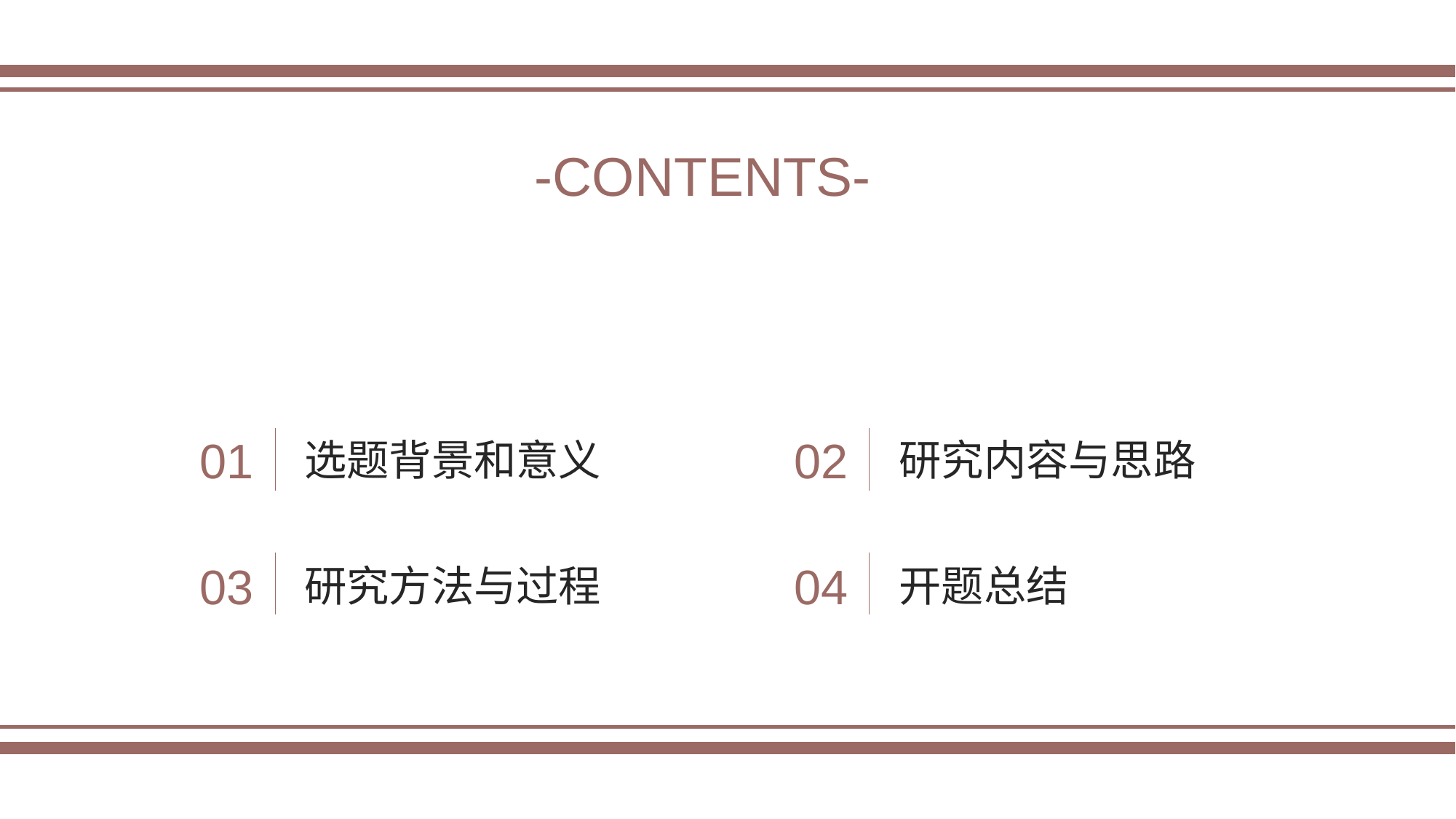

-CONTENTS-
01
02
选题背景和意义
研究内容与思路
03
04
研究方法与过程
开题总结